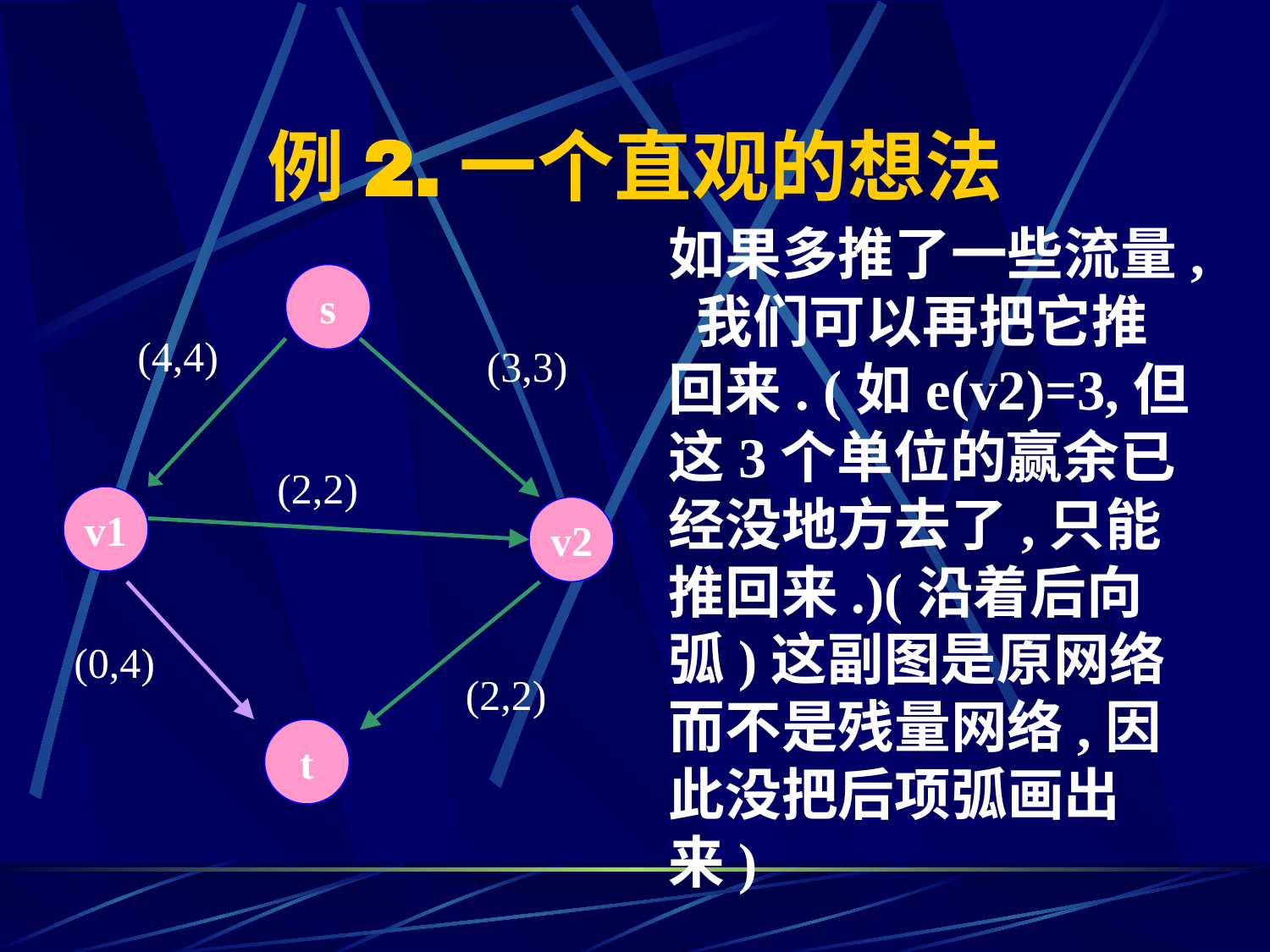

例2.一个直观的想法
如果多推了一些流量, 我们可以再把它推回来. (如e(v2)=3,但这3个单位的赢余已经没地方去了,只能推回来.)(沿着后向弧)这副图是原网络而不是残量网络,因此没把后项弧画出来)
s
(4,4)
(3,3)

(2,2)
v1
v2

(0,4)
(2,2)
t